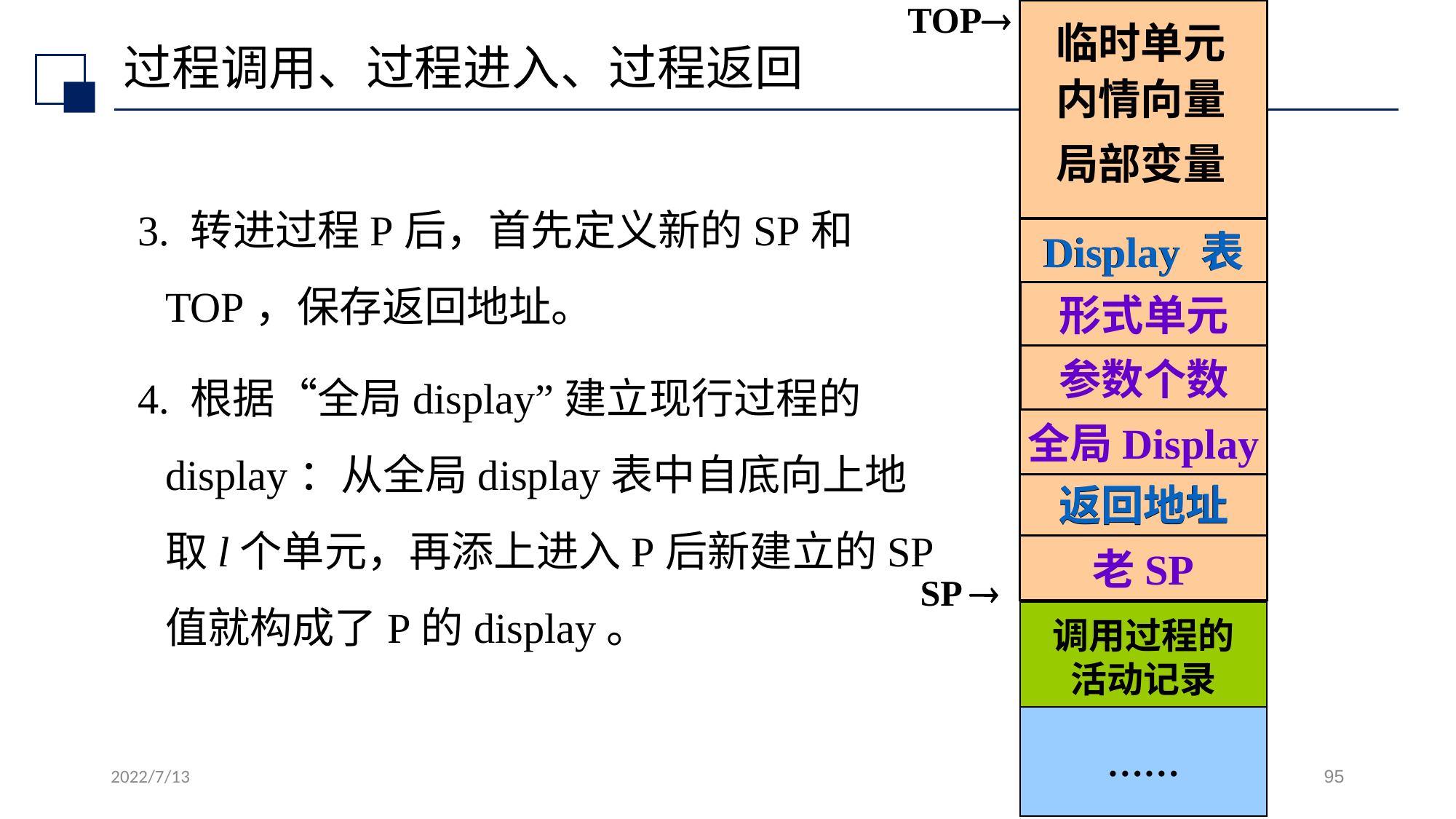

TOP→

临时单元
# 过程调用、过程进入、过程返回
内情向量
局部变量
3. 转进过程P后，首先定义新的SP和TOP，保存返回地址。
4. 根据“全局display”建立现行过程的display：从全局display表中自底向上地取l个单元，再添上进入P后新建立的SP值就构成了P的display。
Display 表
Display 表
形式单元
参数个数
全局Display
返回地址
返回地址
老SP
SP →
调用过程的
活动记录
……
2022/7/13
95